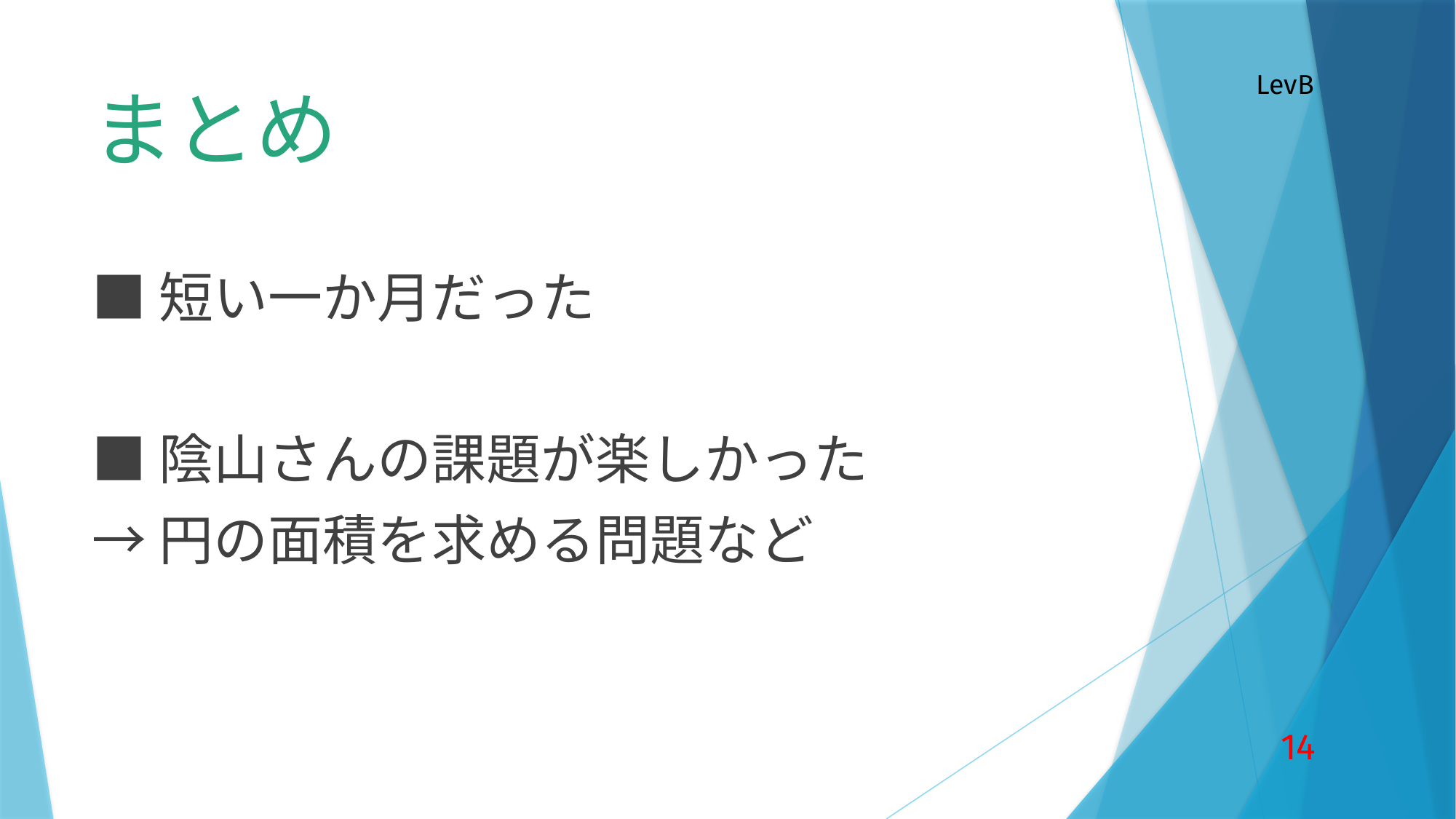

# まとめ
■短い一か月だった

■陰山さんの課題が楽しかった
→円の面積を求める問題など
14